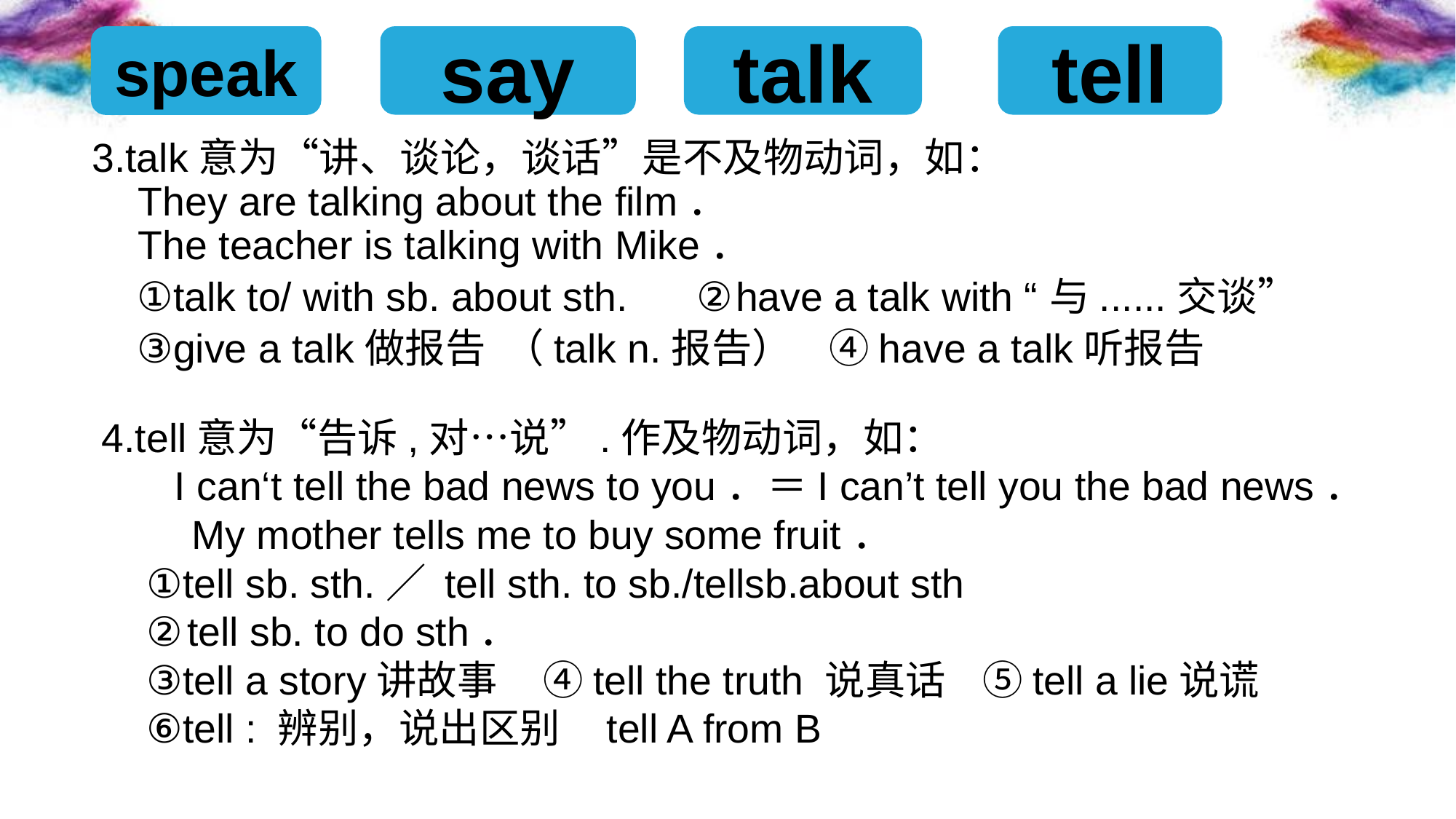

speak
say
talk
tell
3.talk意为“讲、谈论，谈话”是不及物动词，如：
    They are talking about the film． 
    The teacher is talking with Mike．
    ①talk to/ with sb. about sth.      ②have a talk with “与......交谈”
    ③give a talk做报告  （talk n.报告）    ④have a talk听报告
4.tell意为“告诉,对…说”.作及物动词，如：
I can‘t tell the bad news to you．＝I can’t tell you the bad news．
        My mother tells me to buy some fruit．
    ①tell sb. sth.／ tell sth. to sb./tellsb.about sth
    ②tell sb. to do sth．
    ③tell a story讲故事     ④tell the truth 说真话    ⑤tell a lie说谎
    ⑥tell : 辨别，说出区别    tell A from B